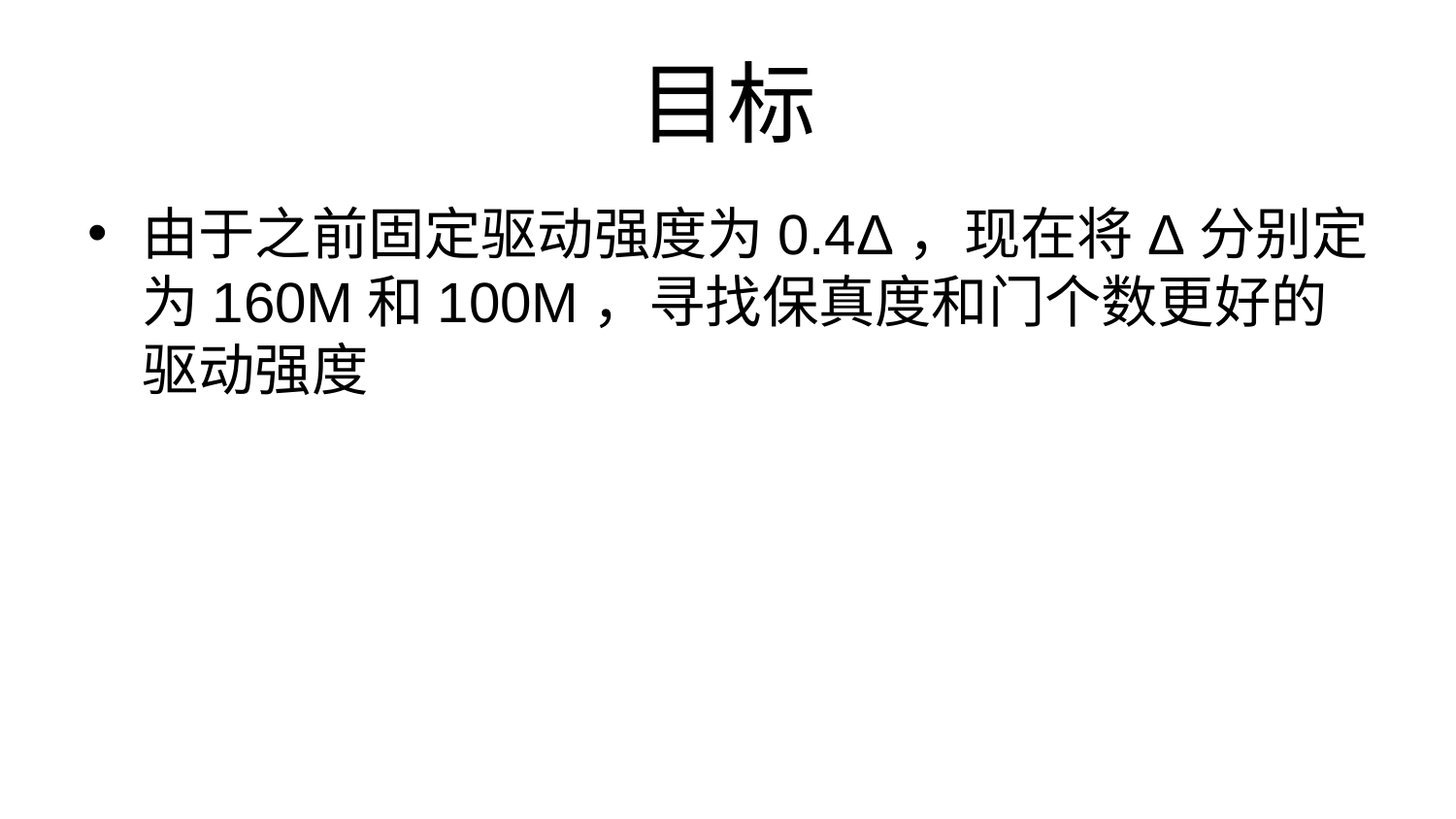

# 目标
由于之前固定驱动强度为0.4Δ，现在将Δ分别定为160M和100M，寻找保真度和门个数更好的驱动强度